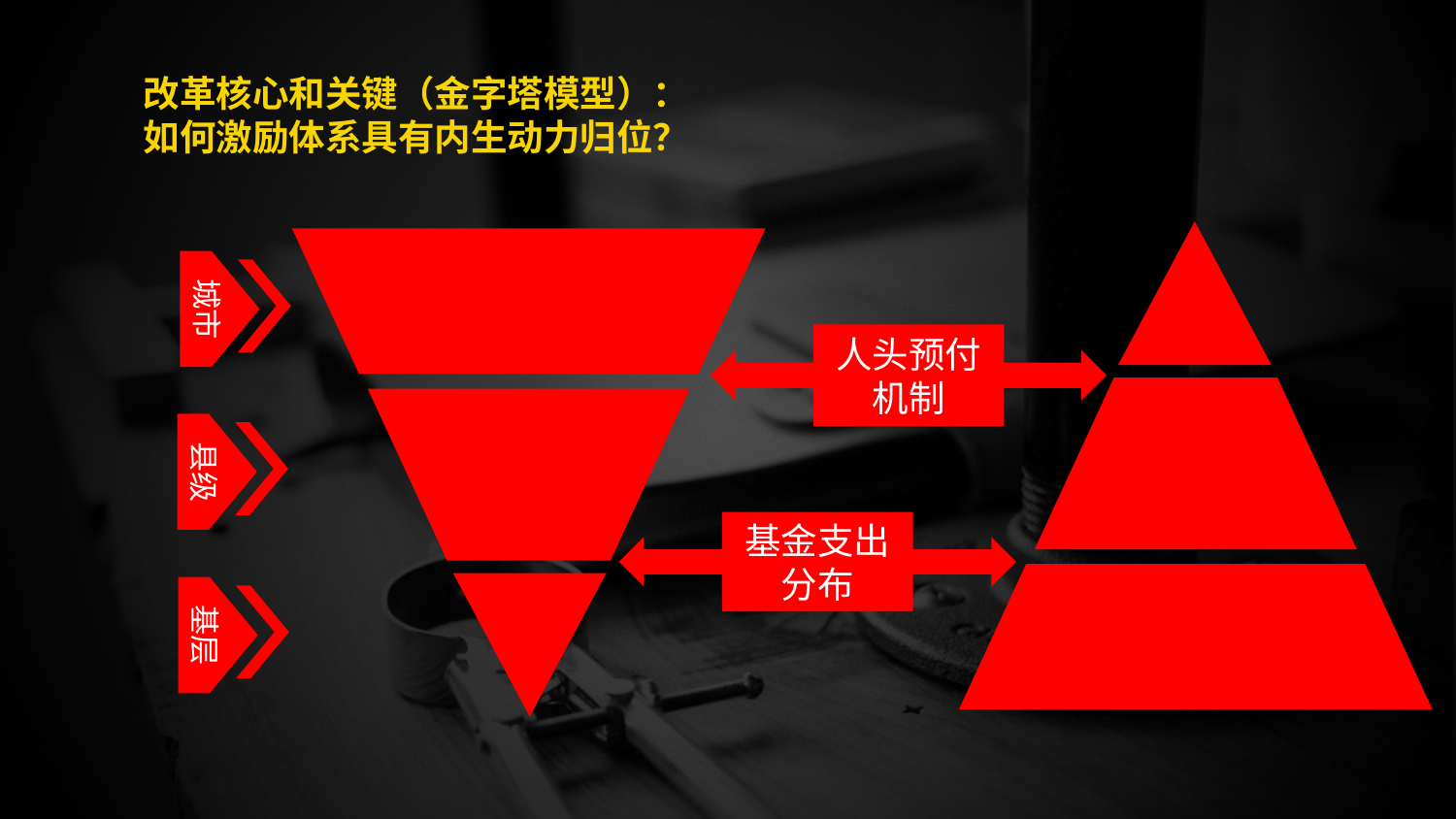

改革核心和关键（金字塔模型）：
如何激励体系具有内生动力归位？

城市

人头预付机制
县级

基金支出分布
基层